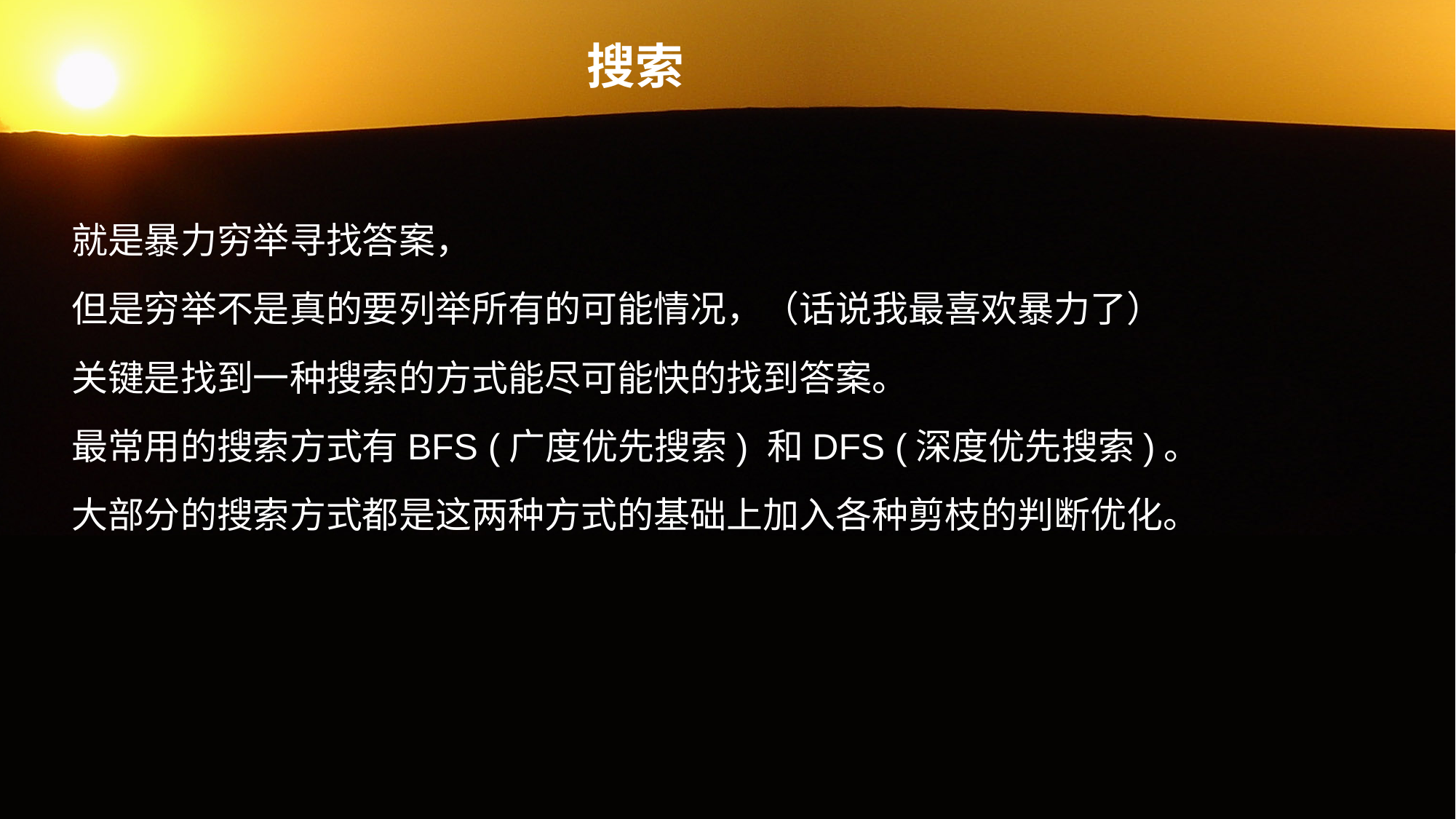

搜索
就是暴力穷举寻找答案，
但是穷举不是真的要列举所有的可能情况，（话说我最喜欢暴力了）
关键是找到一种搜索的方式能尽可能快的找到答案。
最常用的搜索方式有BFS (广度优先搜索) 和DFS (深度优先搜索)。
大部分的搜索方式都是这两种方式的基础上加入各种剪枝的判断优化。